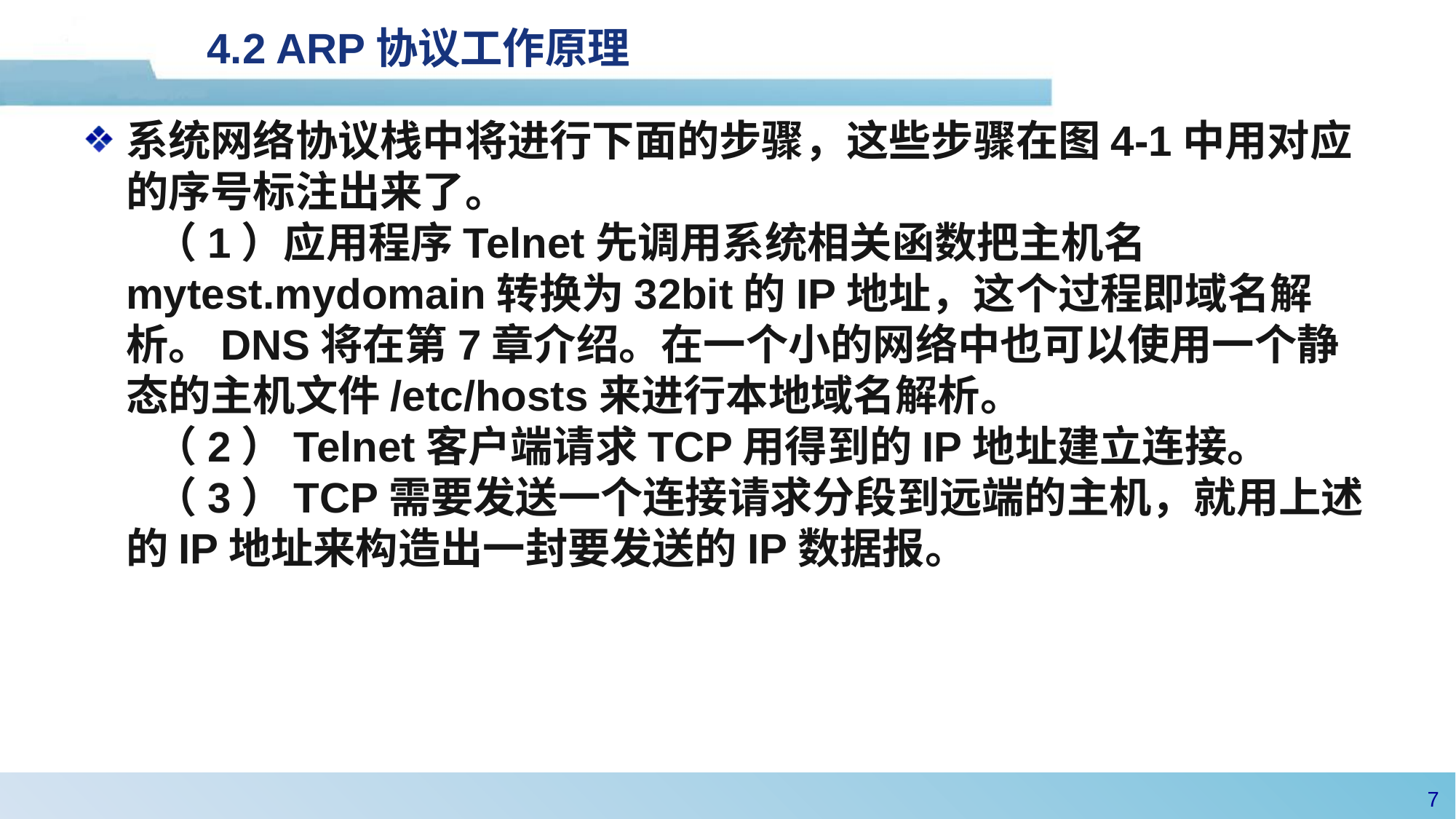

#
4.2 ARP协议工作原理
系统网络协议栈中将进行下面的步骤，这些步骤在图4-1中用对应的序号标注出来了。
   （1）应用程序Telnet先调用系统相关函数把主机名mytest.mydomain转换为32bit的IP地址，这个过程即域名解析。DNS将在第7章介绍。在一个小的网络中也可以使用一个静态的主机文件/etc/hosts来进行本地域名解析。
   （2）Telnet客户端请求TCP用得到的IP地址建立连接。
   （3）TCP需要发送一个连接请求分段到远端的主机，就用上述的IP地址来构造出一封要发送的IP数据报。
7